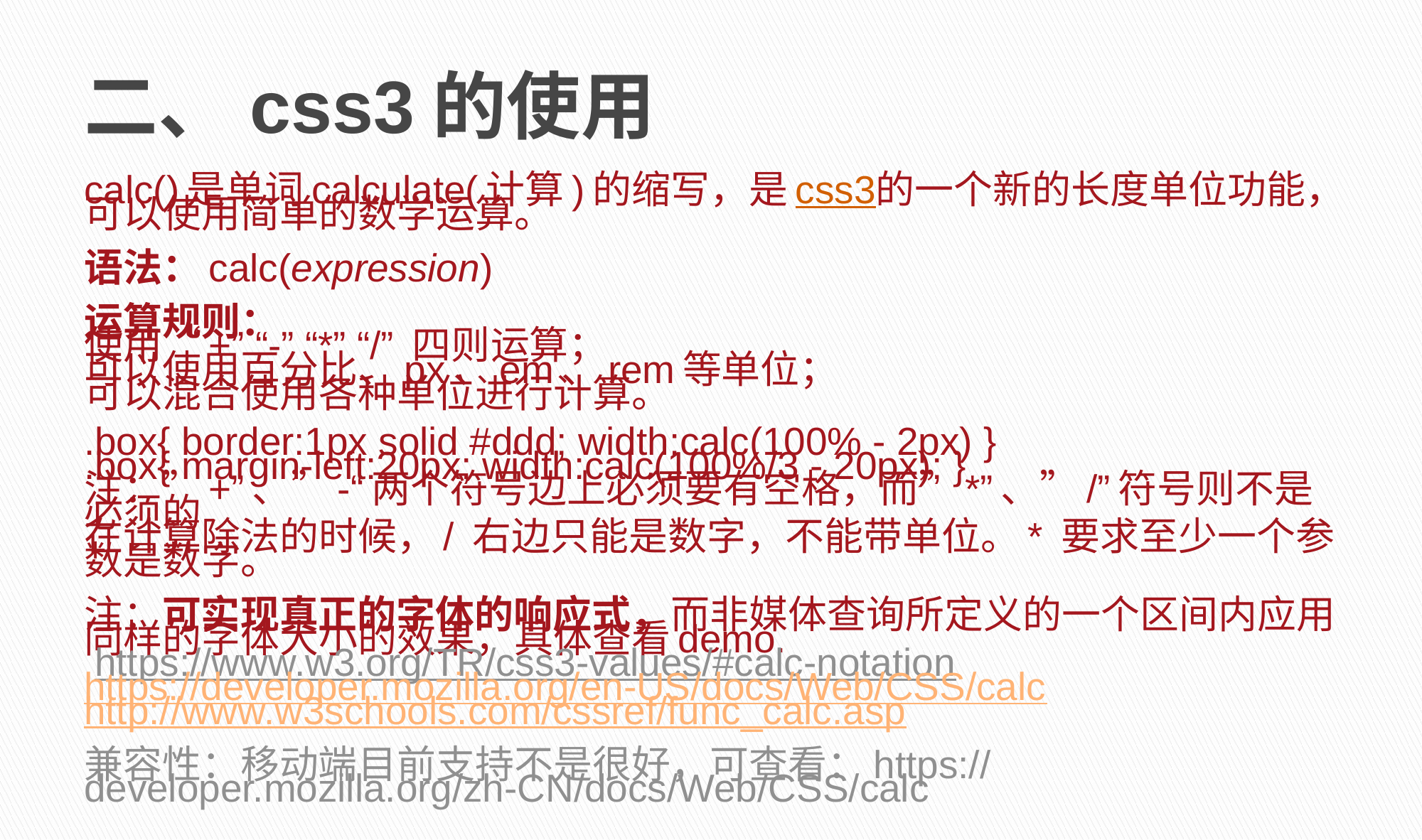

# 二、css3的使用
calc()是单词calculate(计算)的缩写，是css3的一个新的长度单位功能，可以使用简单的数学运算。
语法：calc(expression)

运算规则：
使用“+” “-” “*” “/” 四则运算；
可以使用百分比、px、em、rem等单位；
可以混合使用各种单位进行计算。
.box{ border:1px solid #ddd; width:calc(100% - 2px) }
.box{ margin-left:20px; width:calc(100%/3 - 20px); }
注：”+”、”-“两个符号边上必须要有空格，而”*”、”/”符号则不是必须的
在计算除法的时候，/ 右边只能是数字，不能带单位。* 要求至少一个参数是数字。

注：可实现真正的字体的响应式，而非媒体查询所定义的一个区间内应用同样的字体大小的效果，具体查看demo.
 https://www.w3.org/TR/css3-values/#calc-notation
https://developer.mozilla.org/en-US/docs/Web/CSS/calc
http://www.w3schools.com/cssref/func_calc.asp

兼容性：移动端目前支持不是很好，可查看：https://developer.mozilla.org/zh-CN/docs/Web/CSS/calc